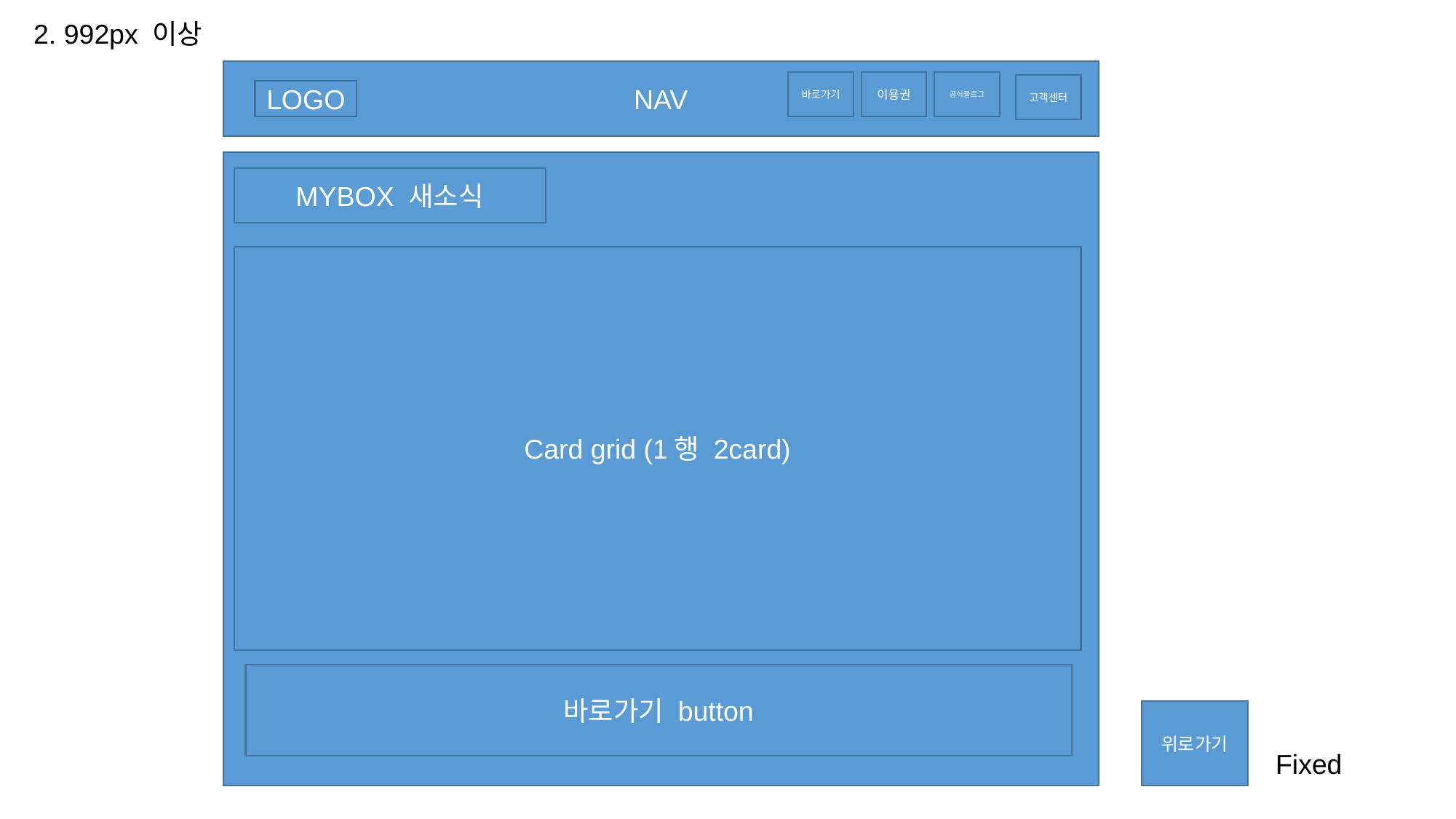

2. 992px 이상
NAV
바로가기
이용권
공식블로그
고객센터
LOGO

MYBOX 새소식
Card grid (1행 2card)
바로가기 button
위로가기
Fixed